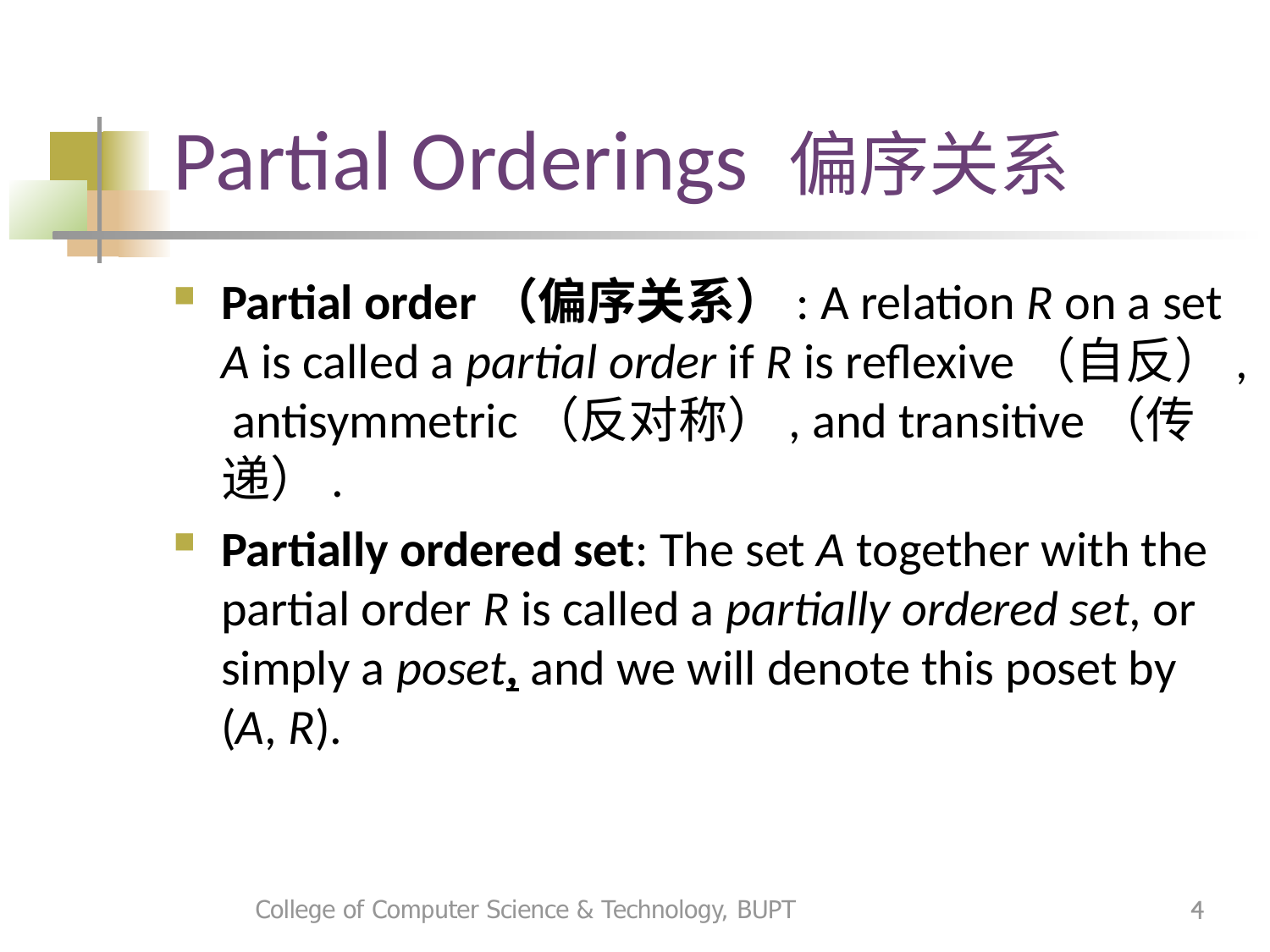

# Partial Orderings 偏序关系
Partial order（偏序关系）: A relation R on a set A is called a partial order if R is reflexive（自反）, antisymmetric（反对称）, and transitive（传递）.
Partially ordered set: The set A together with the partial order R is called a partially ordered set, or simply a poset, and we will denote this poset by (A, R).
College of Computer Science & Technology, BUPT
4